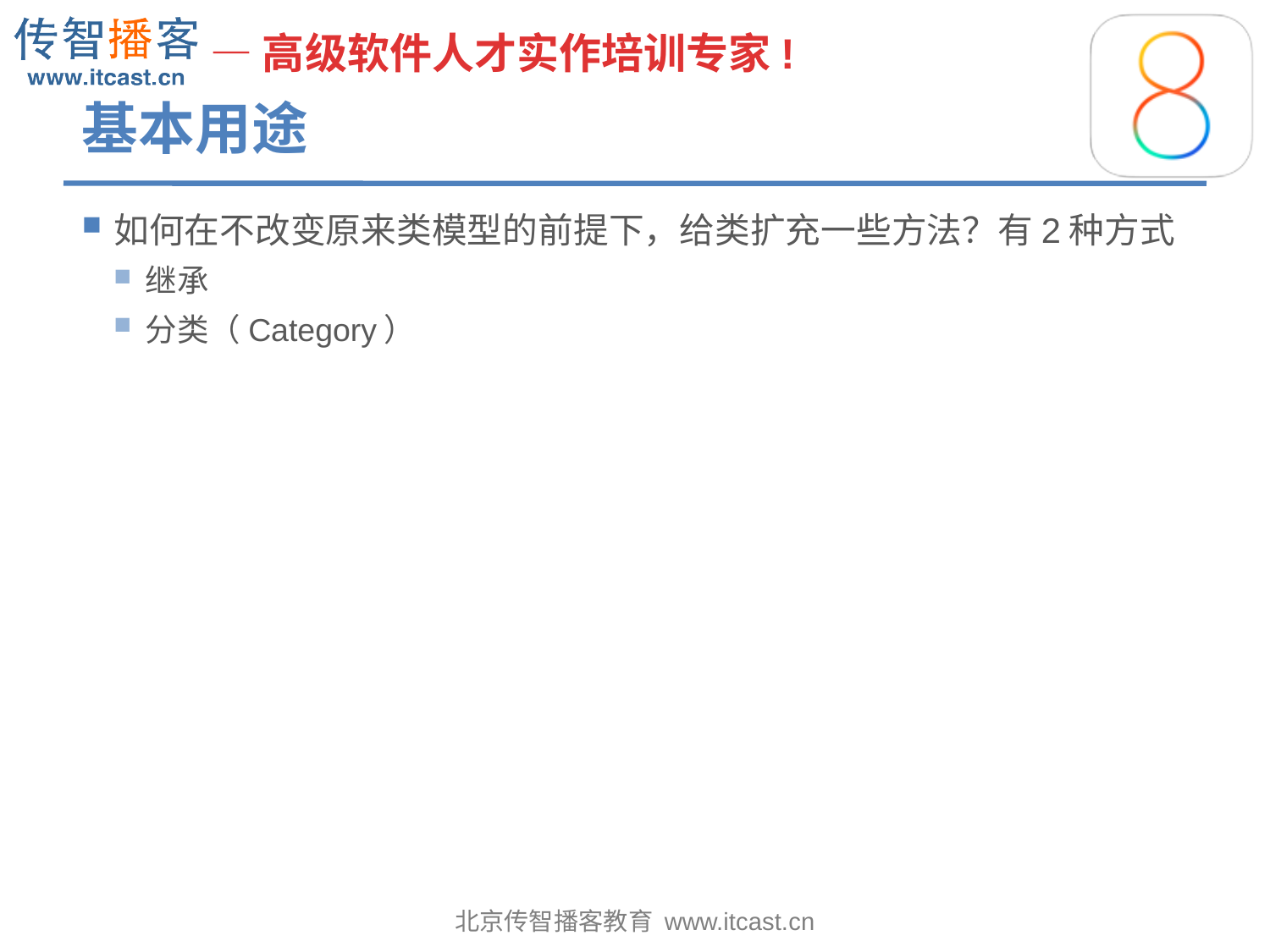

# 基本用途
如何在不改变原来类模型的前提下，给类扩充一些方法？有2种方式
继承
分类（Category）